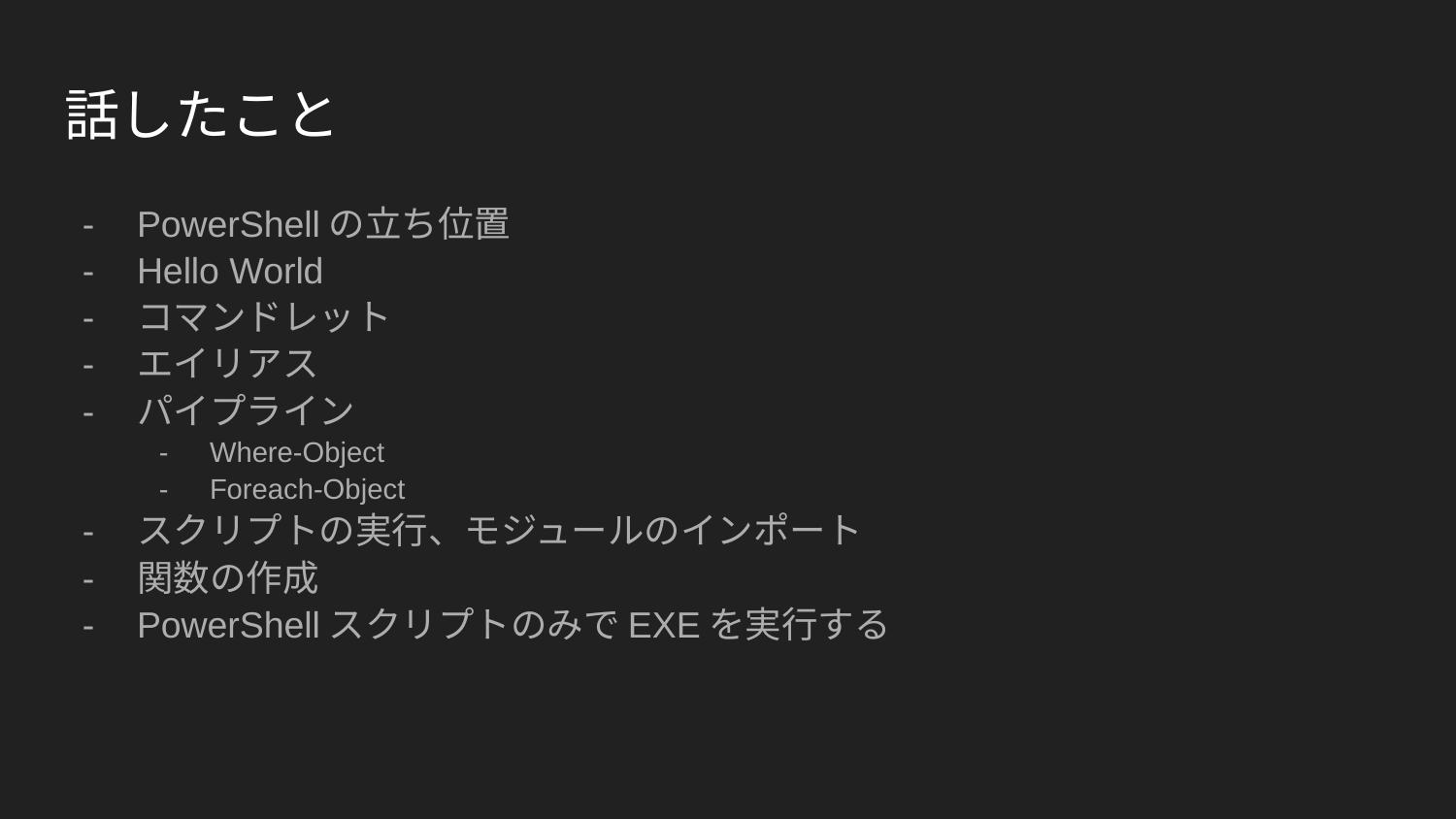

# 話したこと
PowerShellの立ち位置
Hello World
コマンドレット
エイリアス
パイプライン
Where-Object
Foreach-Object
スクリプトの実行、モジュールのインポート
関数の作成
PowerShellスクリプトのみでEXEを実行する